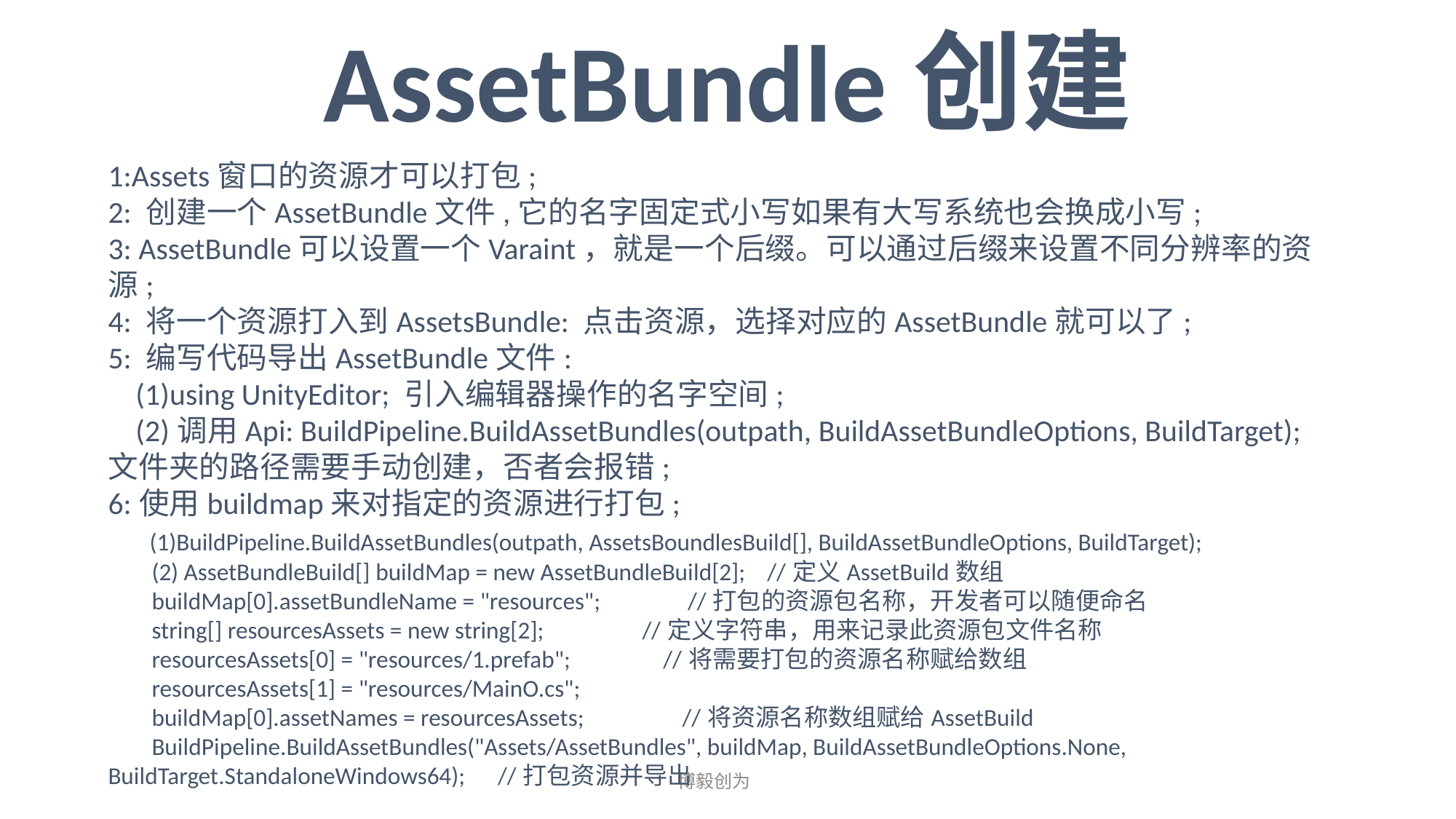

AssetBundle创建
1:Assets窗口的资源才可以打包;
2: 创建一个AssetBundle文件,它的名字固定式小写如果有大写系统也会换成小写;
3: AssetBundle可以设置一个Varaint，就是一个后缀。可以通过后缀来设置不同分辨率的资源;
4: 将一个资源打入到AssetsBundle: 点击资源，选择对应的AssetBundle就可以了;
5: 编写代码导出AssetBundle文件:
    (1)using UnityEditor; 引入编辑器操作的名字空间;
    (2)调用Api: BuildPipeline.BuildAssetBundles(outpath, BuildAssetBundleOptions, BuildTarget); 文件夹的路径需要手动创建，否者会报错;
6:使用buildmap来对指定的资源进行打包;
      (1)BuildPipeline.BuildAssetBundles(outpath, AssetsBoundlesBuild[], BuildAssetBundleOptions, BuildTarget);
        (2) AssetBundleBuild[] buildMap = new AssetBundleBuild[2];    //定义AssetBuild数组
        buildMap[0].assetBundleName = "resources";                //打包的资源包名称，开发者可以随便命名
        string[] resourcesAssets = new string[2];                  //定义字符串，用来记录此资源包文件名称
        resourcesAssets[0] = "resources/1.prefab";                 //将需要打包的资源名称赋给数组
        resourcesAssets[1] = "resources/MainO.cs";
        buildMap[0].assetNames = resourcesAssets;                  //将资源名称数组赋给AssetBuild
        BuildPipeline.BuildAssetBundles("Assets/AssetBundles", buildMap, BuildAssetBundleOptions.None, BuildTarget.StandaloneWindows64);      //打包资源并导出

博毅创为
2